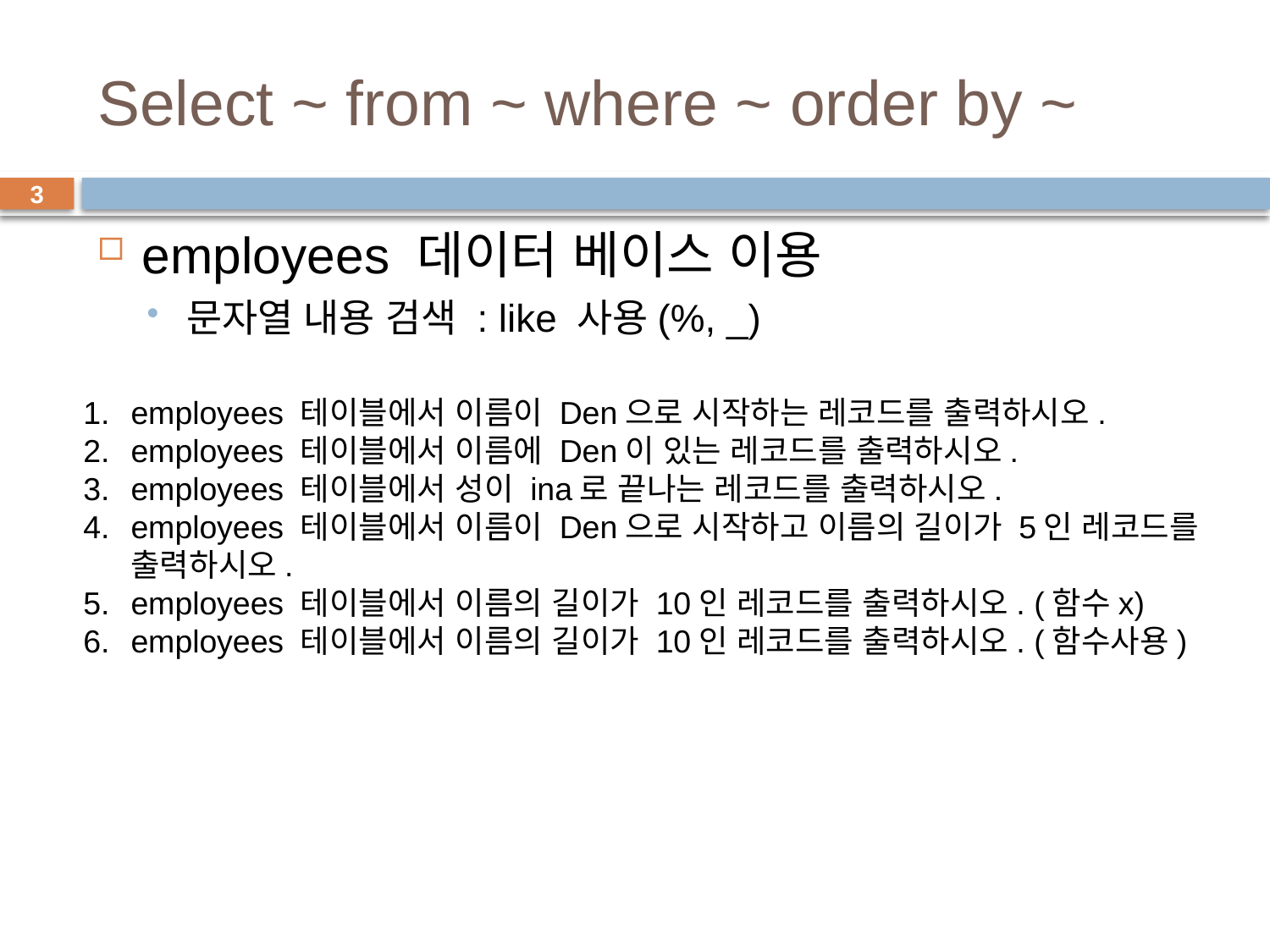

# Select ~ from ~ where ~ order by ~
3
employees 데이터 베이스 이용
문자열 내용 검색 : like 사용(%, _)
employees 테이블에서 이름이 Den으로 시작하는 레코드를 출력하시오.
employees 테이블에서 이름에 Den이 있는 레코드를 출력하시오.
employees 테이블에서 성이 ina로 끝나는 레코드를 출력하시오.
employees 테이블에서 이름이 Den으로 시작하고 이름의 길이가 5인 레코드를 출력하시오.
employees 테이블에서 이름의 길이가 10인 레코드를 출력하시오. (함수x)
employees 테이블에서 이름의 길이가 10인 레코드를 출력하시오. (함수사용)